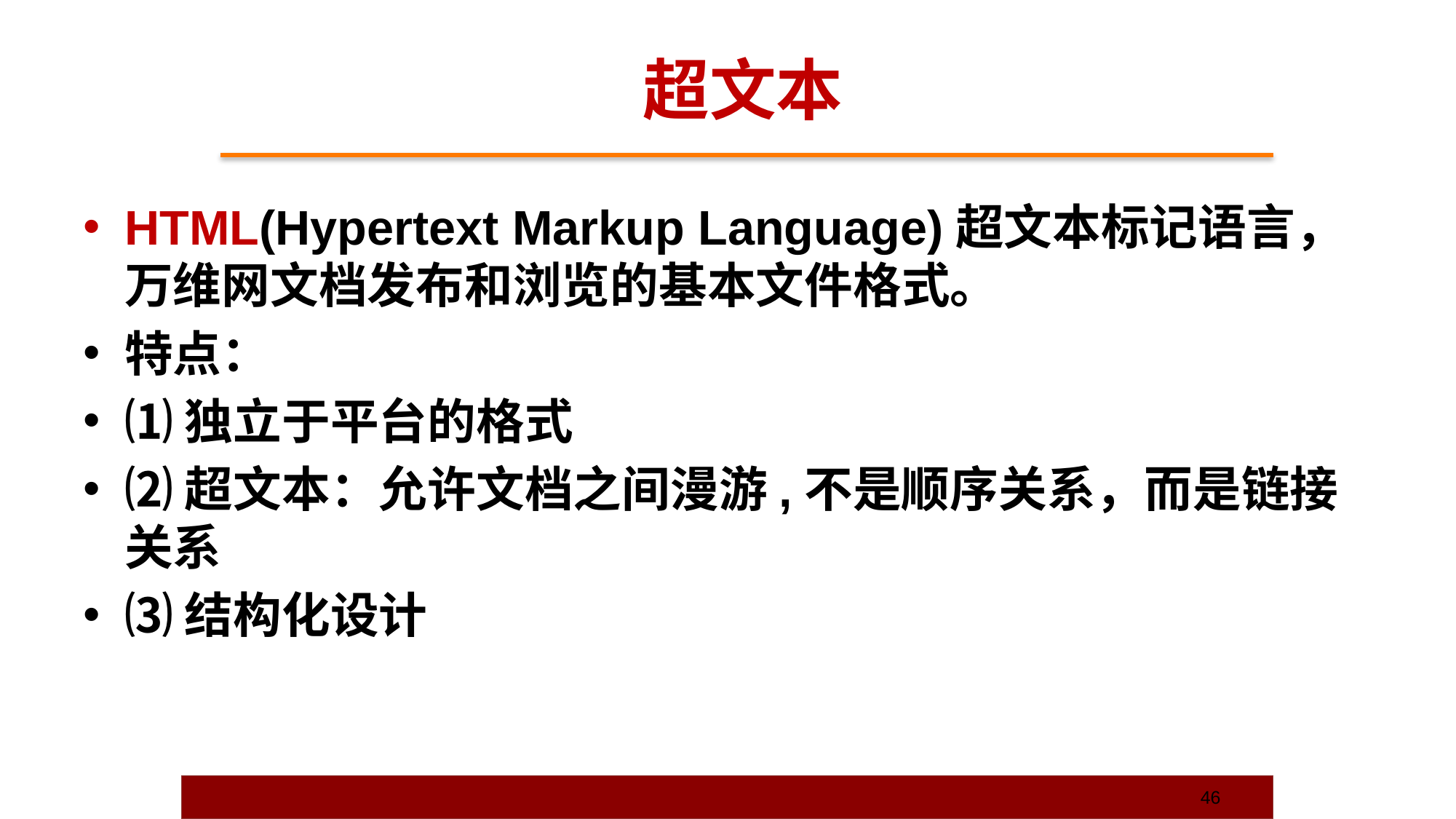

# 超文本
HTML(Hypertext Markup Language)超文本标记语言，万维网文档发布和浏览的基本文件格式。
特点：
⑴独立于平台的格式
⑵超文本：允许文档之间漫游,不是顺序关系，而是链接关系
⑶结构化设计

46